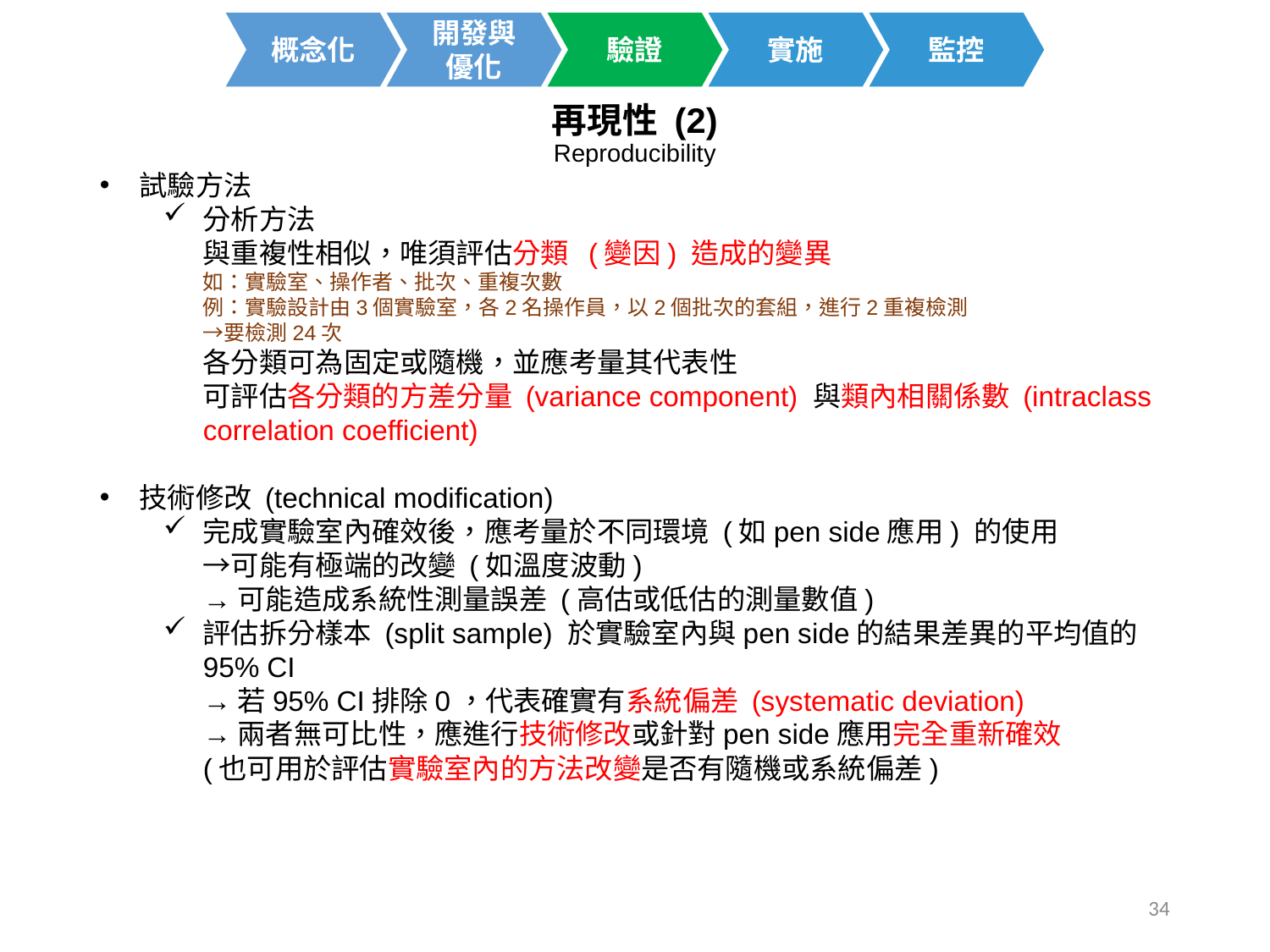

開發與
優化

概念化
驗證
實施
監控
再現性 (2)
Reproducibility
試驗方法
分析方法
與重複性相似，唯須評估分類  (變因) 造成的變異
如：實驗室、操作者、批次、重複次數
例：實驗設計由3個實驗室，各2名操作員，以2個批次的套組，進行2重複檢測
→要檢測24次
各分類可為固定或隨機，並應考量其代表性
可評估各分類的方差分量 (variance component) 與類內相關係數 (intraclass correlation coefficient)

技術修改 (technical modification)
完成實驗室內確效後，應考量於不同環境 (如pen side應用) 的使用
→可能有極端的改變 (如溫度波動)
→可能造成系統性測量誤差 (高估或低估的測量數值)
評估拆分樣本 (split sample) 於實驗室內與pen side的結果差異的平均值的95% CI
→若95% CI排除0，代表確實有系統偏差 (systematic deviation)
→兩者無可比性，應進行技術修改或針對pen side應用完全重新確效
(也可用於評估實驗室內的方法改變是否有隨機或系統偏差)

34